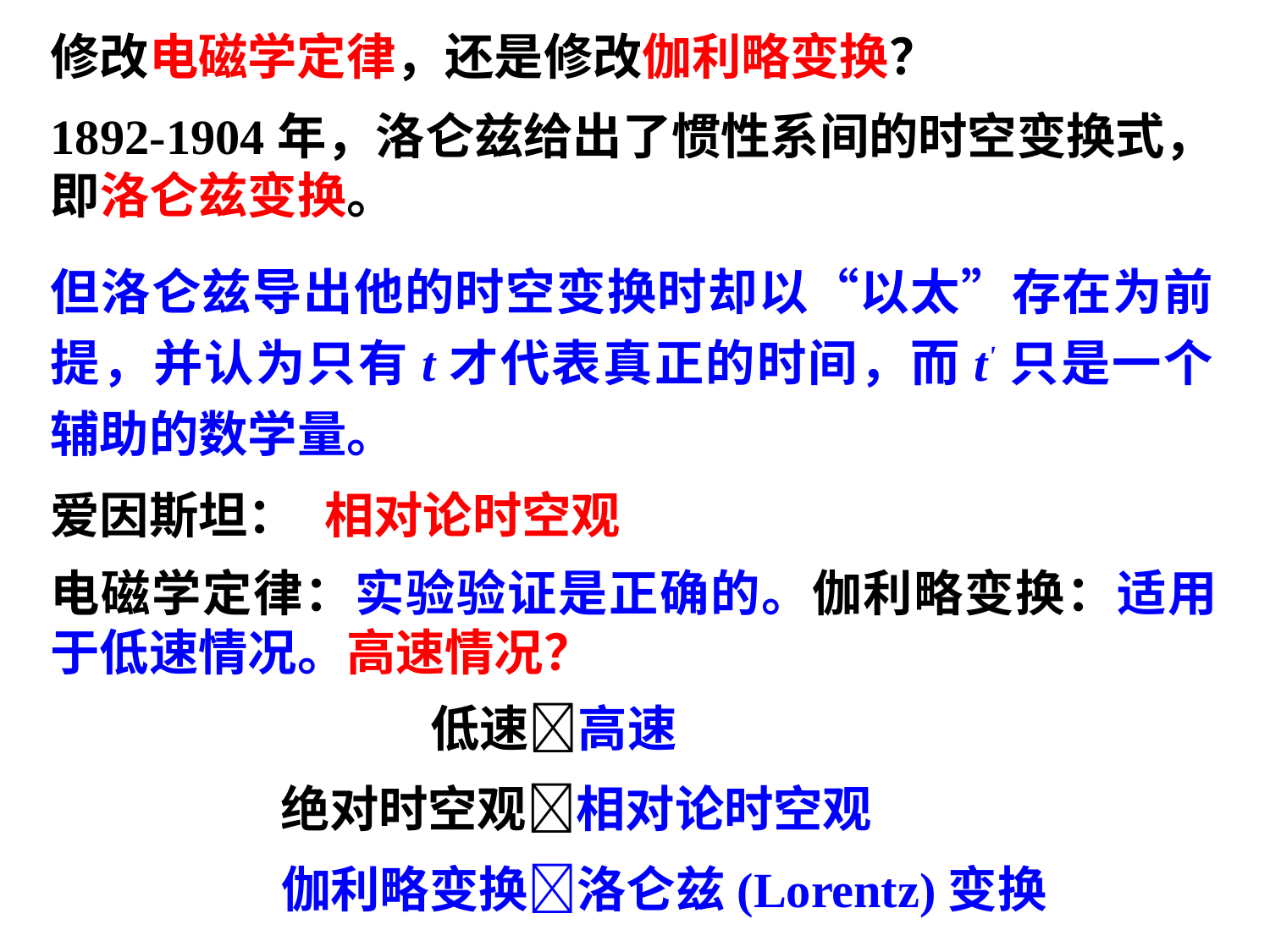

修改电磁学定律，还是修改伽利略变换？
1892-1904年，洛仑兹给出了惯性系间的时空变换式，即洛仑兹变换。
但洛仑兹导出他的时空变换时却以“以太”存在为前提，并认为只有t才代表真正的时间，而t'只是一个辅助的数学量。
相对论时空观
爱因斯坦：
电磁学定律：实验验证是正确的。伽利略变换：适用于低速情况。高速情况？
低速→高速
绝对时空观→相对论时空观
伽利略变换→洛仑兹(Lorentz)变换
23